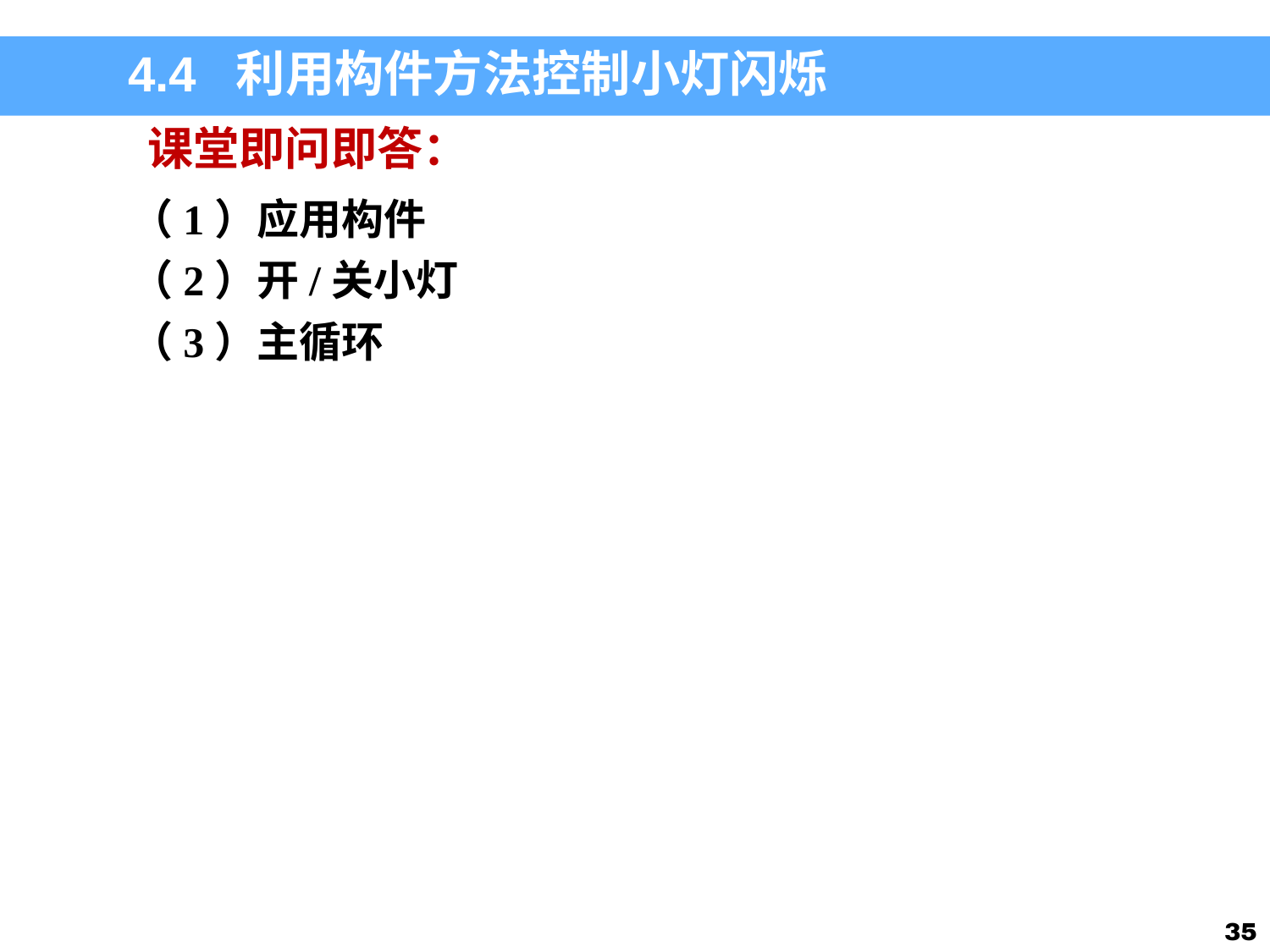

4.4  利用构件方法控制小灯闪烁
课堂即问即答：
（1）应用构件
（2）开/关小灯
（3）主循环
35